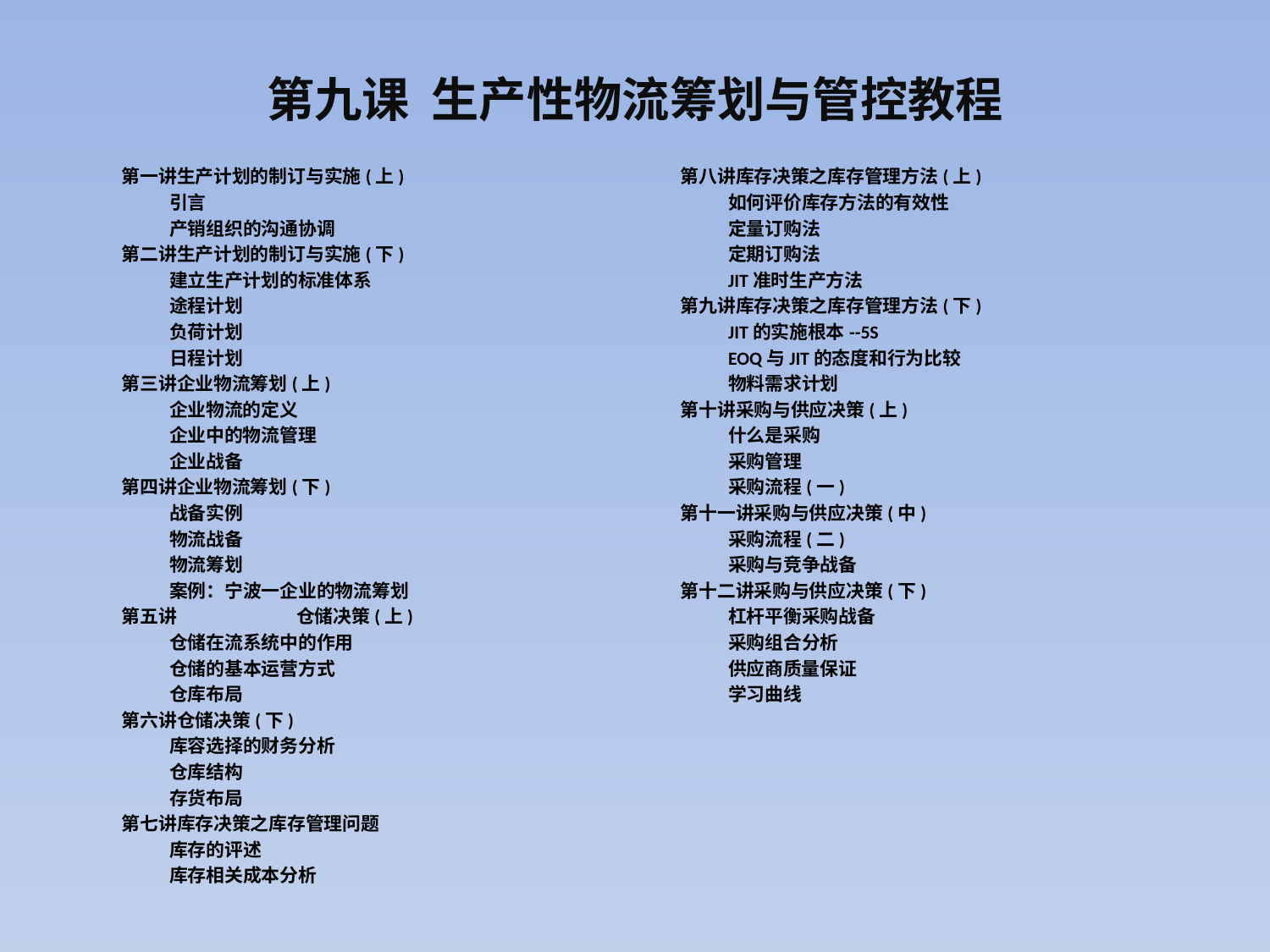

# 第九课  生产性物流筹划与管控教程
第一讲生产计划的制订与实施(上)
	引言
	产销组织的沟通协调
第二讲生产计划的制订与实施(下)
	建立生产计划的标准体系
	途程计划
	负荷计划
	日程计划
第三讲企业物流筹划(上)
	企业物流的定义
	企业中的物流管理
	企业战备
第四讲企业物流筹划(下)
	战备实例
	物流战备
	物流筹划
	案例：宁波一企业的物流筹划
第五讲	仓储决策(上)
	仓储在流系统中的作用
	仓储的基本运营方式
	仓库布局
第六讲仓储决策(下)
	库容选择的财务分析
	仓库结构
	存货布局
第七讲库存决策之库存管理问题
	库存的评述
	库存相关成本分析
第八讲库存决策之库存管理方法(上)
	如何评价库存方法的有效性
	定量订购法
	定期订购法
	JIT准时生产方法
第九讲库存决策之库存管理方法(下)
	JIT的实施根本--5S
	EOQ与JIT的态度和行为比较
	物料需求计划
第十讲采购与供应决策(上)
	什么是采购
	采购管理
	采购流程(一)
第十一讲采购与供应决策(中)
	采购流程(二)
	采购与竞争战备
第十二讲采购与供应决策(下)
	杠杆平衡采购战备
	采购组合分析
	供应商质量保证
	学习曲线